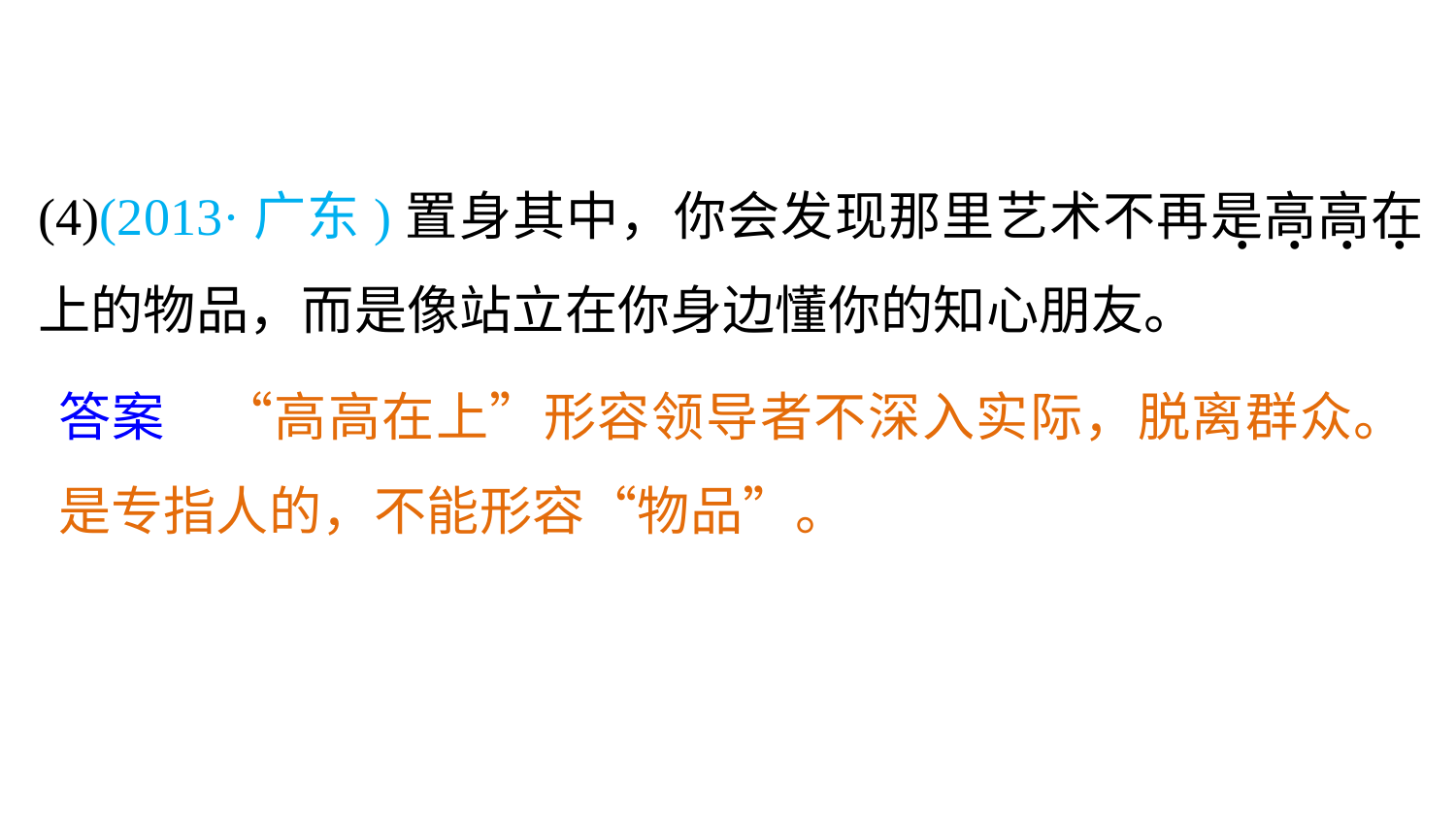

(4)(2013·广东)置身其中，你会发现那里艺术不再是高高在上的物品，而是像站立在你身边懂你的知心朋友。
.   .   .   .
答案　“高高在上”形容领导者不深入实际，脱离群众。是专指人的，不能形容“物品”。